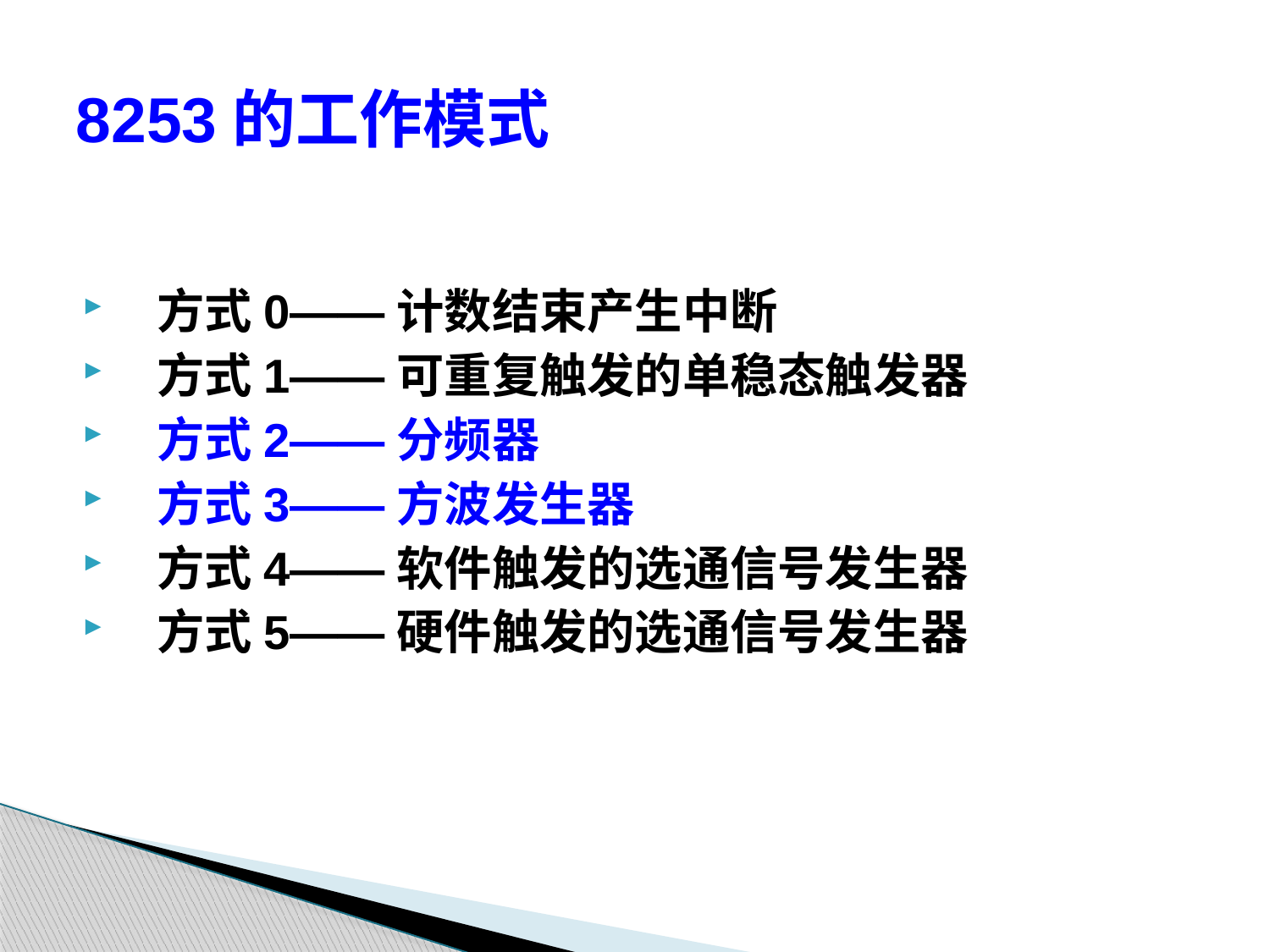

# 8253的工作模式
方式0——计数结束产生中断
方式1——可重复触发的单稳态触发器
方式2——分频器
方式3——方波发生器
方式4——软件触发的选通信号发生器
方式5——硬件触发的选通信号发生器